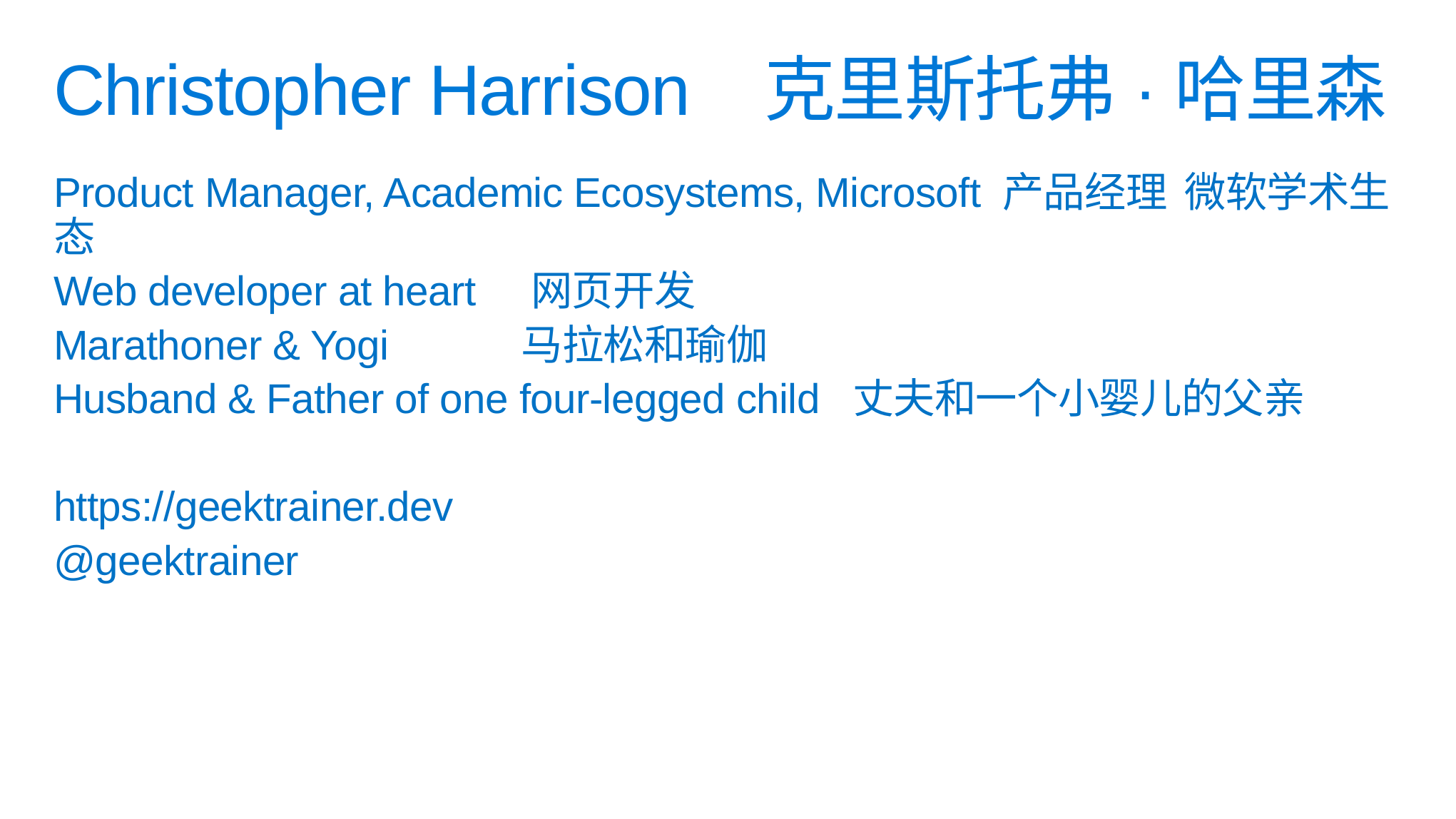

# Christopher Harrison   克里斯托弗·哈里森
Product Manager, Academic Ecosystems, Microsoft 产品经理  微软学术生态
Web developer at heart    网页开发
Marathoner & Yogi           马拉松和瑜伽
Husband & Father of one four-legged child  丈夫和一个小婴儿的父亲

https://geektrainer.dev
@geektrainer